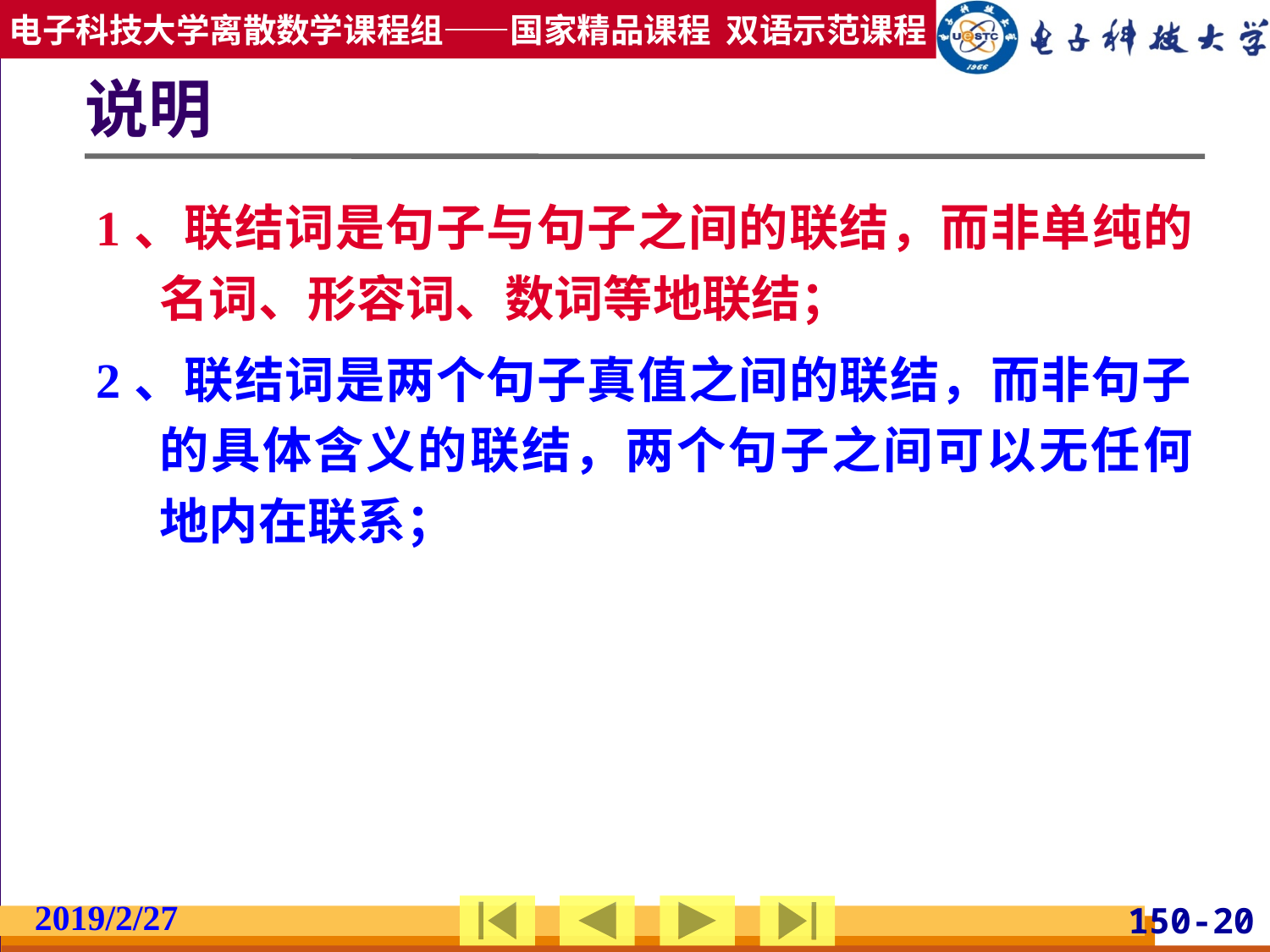

# 说明
1、联结词是句子与句子之间的联结，而非单纯的名词、形容词、数词等地联结；
2、联结词是两个句子真值之间的联结，而非句子的具体含义的联结，两个句子之间可以无任何地内在联系；
2019/2/27